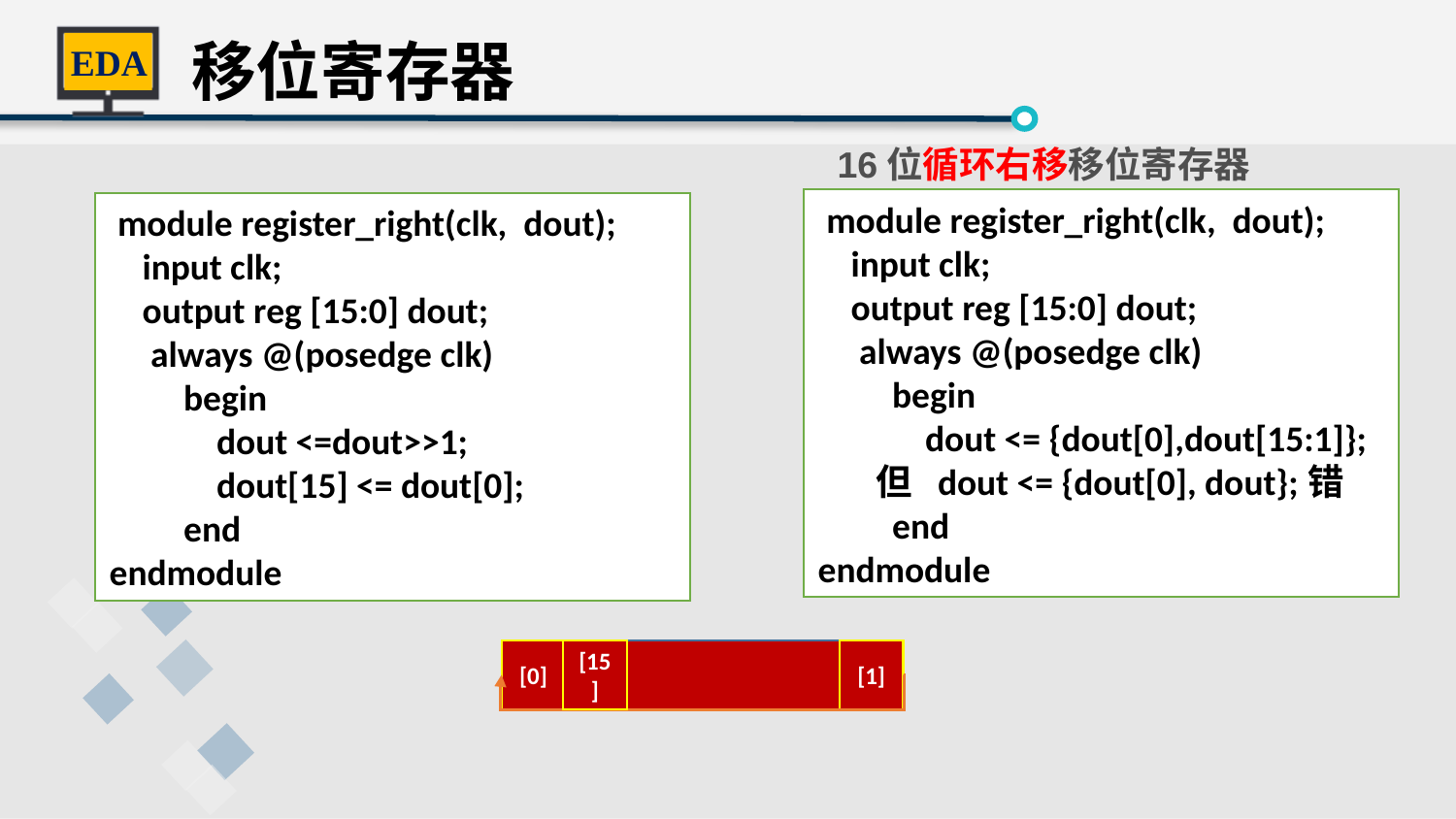

移位寄存器
16位循环右移移位寄存器
 module register_right(clk,  dout);
    input clk;
    output reg [15:0] dout;
     always @(posedge clk)
         begin
             dout <= {dout[0],dout[15:1]};
      但  dout <= {dout[0], dout};错
         end
endmodule
 module register_right(clk,  dout);
    input clk;
    output reg [15:0] dout;
     always @(posedge clk)
         begin
             dout <=dout>>1;
             dout[15] <= dout[0];
         end
endmodule

[0]
[15]
[1]